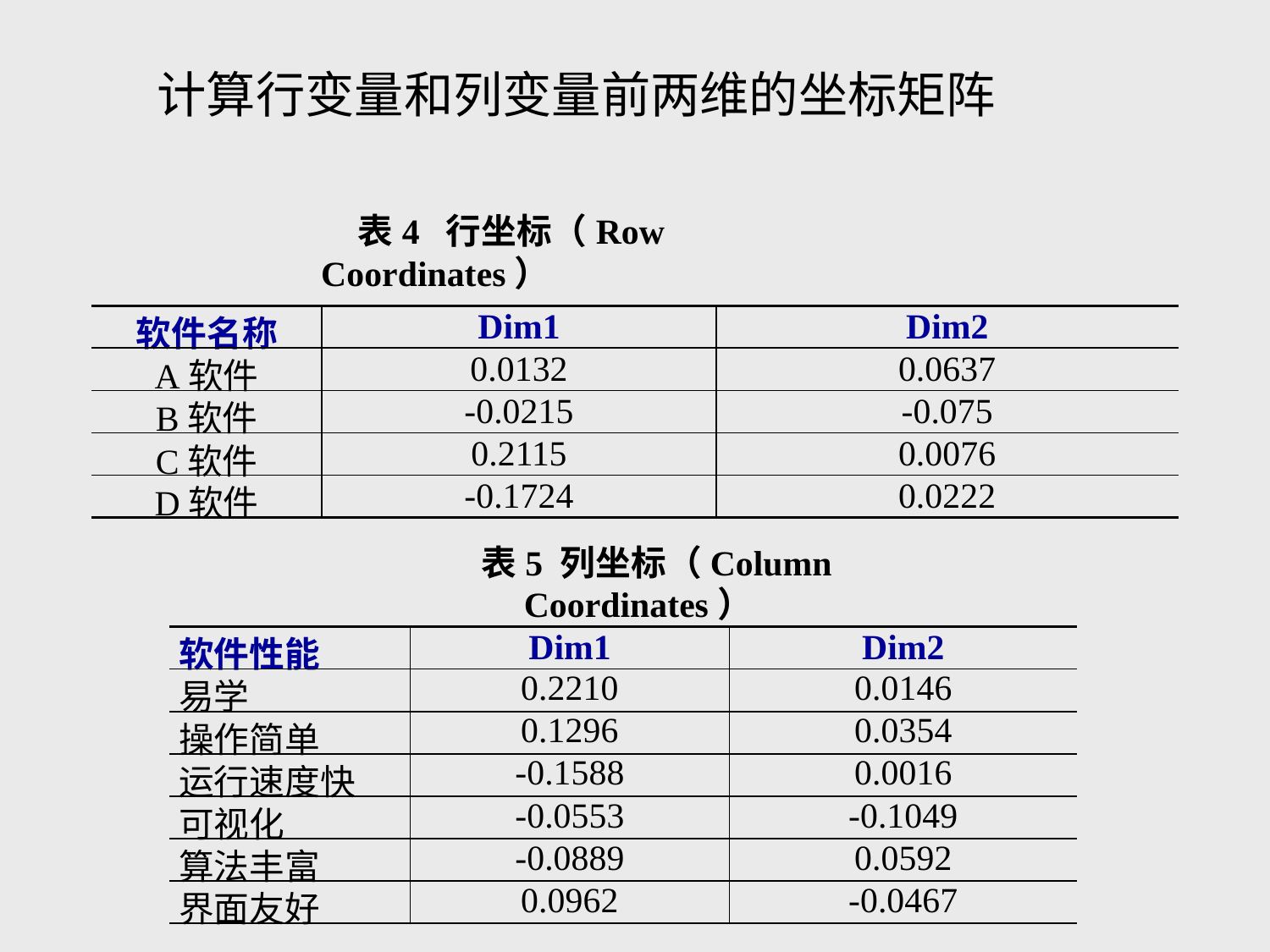

计算行变量和列变量前两维的坐标矩阵
表4  行坐标（Row Coordinates）
| 软件名称 | Dim1 | Dim2 |
| --- | --- | --- |
| A软件 | 0.0132 | 0.0637 |
| B软件 | -0.0215 | -0.075 |
| C软件 | 0.2115 | 0.0076 |
| D软件 | -0.1724 | 0.0222 |
表5 列坐标（Column Coordinates）
| 软件性能 | Dim1 | Dim2 |
| --- | --- | --- |
| 易学 | 0.2210 | 0.0146 |
| 操作简单 | 0.1296 | 0.0354 |
| 运行速度快 | -0.1588 | 0.0016 |
| 可视化 | -0.0553 | -0.1049 |
| 算法丰富 | -0.0889 | 0.0592 |
| 界面友好 | 0.0962 | -0.0467 |